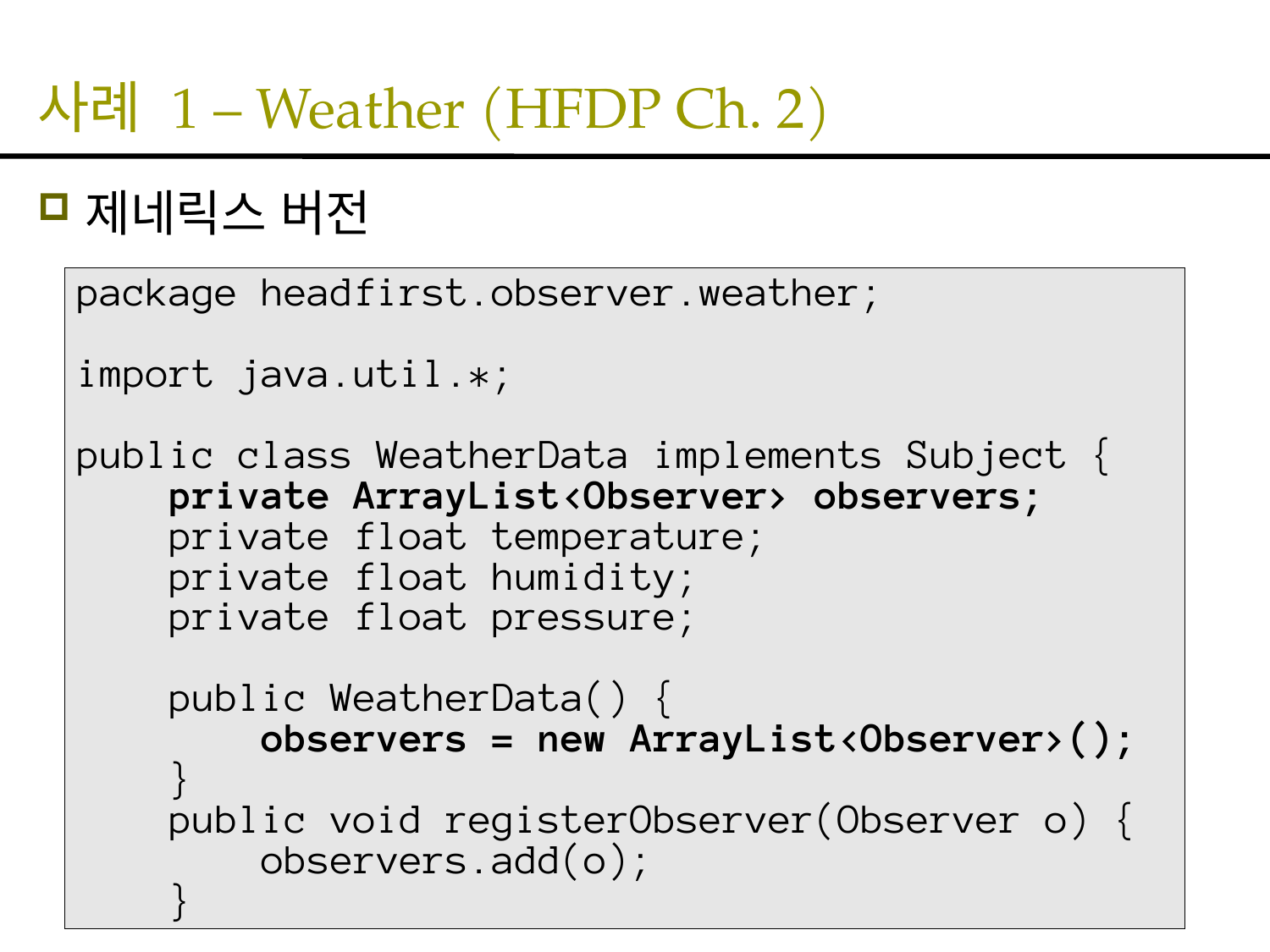

# 사례 1 – Weather (HFDP Ch. 2)
제네릭스 버전
package headfirst.observer.weather;

import java.util.*;

public class WeatherData implements Subject {
    private ArrayList<Observer> observers;
    private float temperature;
    private float humidity;
    private float pressure;

    public WeatherData() {
        observers = new ArrayList<Observer>();
    }
    public void registerObserver(Observer o) {
        observers.add(o);
    }